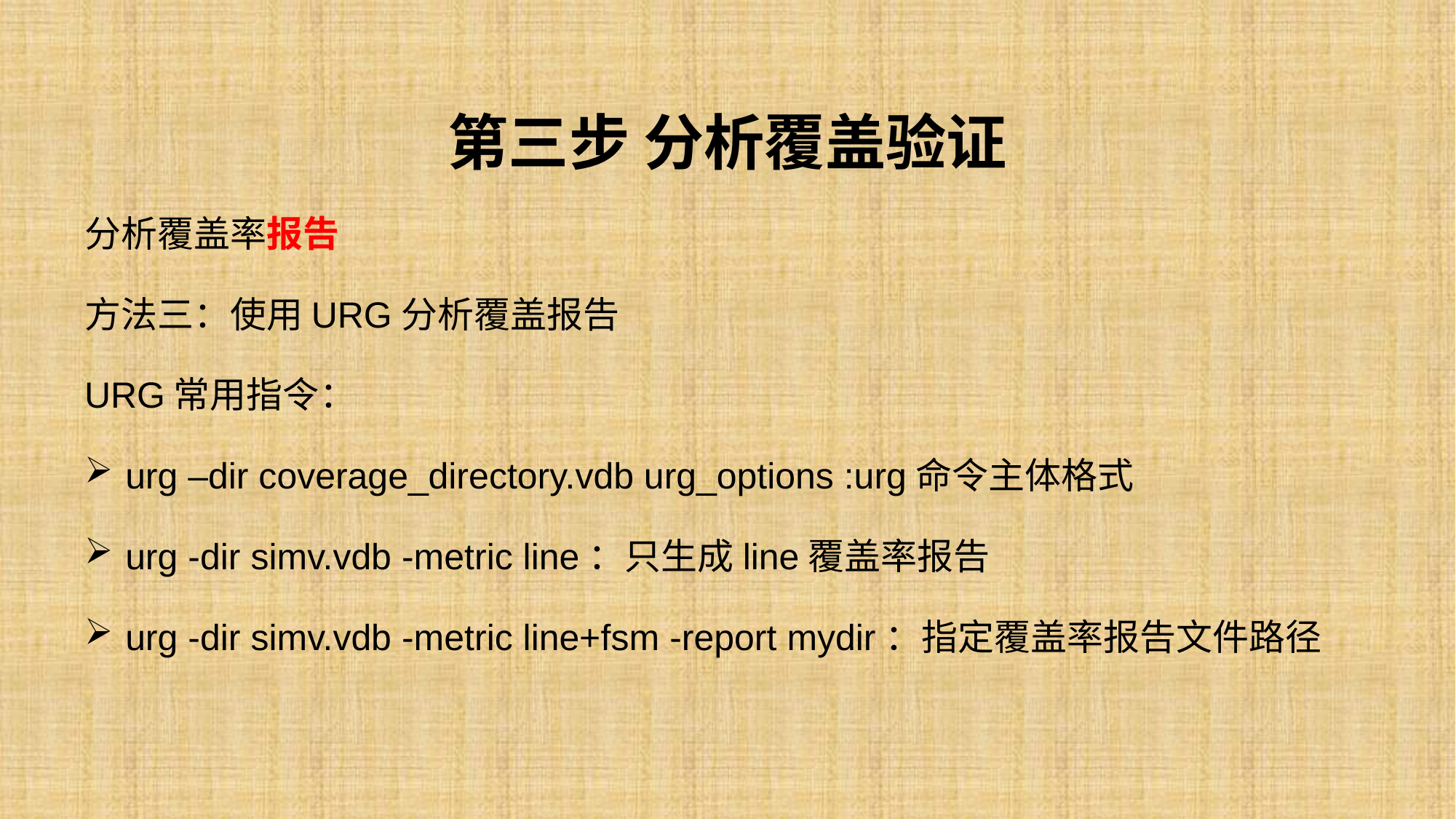

# 第三步 分析覆盖验证
分析覆盖率报告
方法三：使用URG分析覆盖报告
URG常用指令：
urg –dir coverage_directory.vdb urg_options :urg命令主体格式
urg -dir simv.vdb -metric line：只生成line覆盖率报告
urg -dir simv.vdb -metric line+fsm -report mydir：指定覆盖率报告文件路径